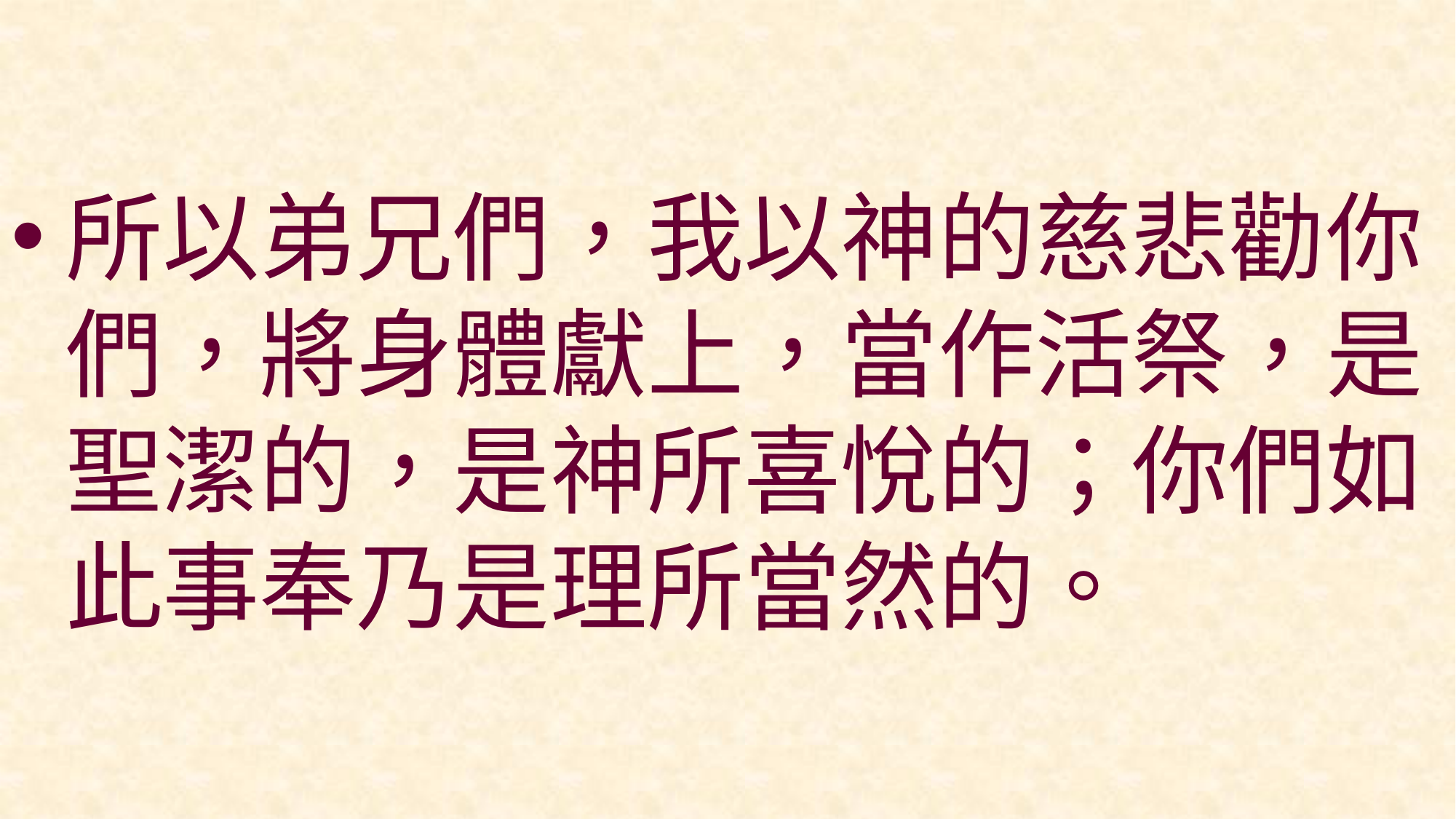

所以弟兄們，我以神的慈悲勸你們，將身體獻上，當作活祭，是聖潔的，是神所喜悅的；你們如此事奉乃是理所當然的。